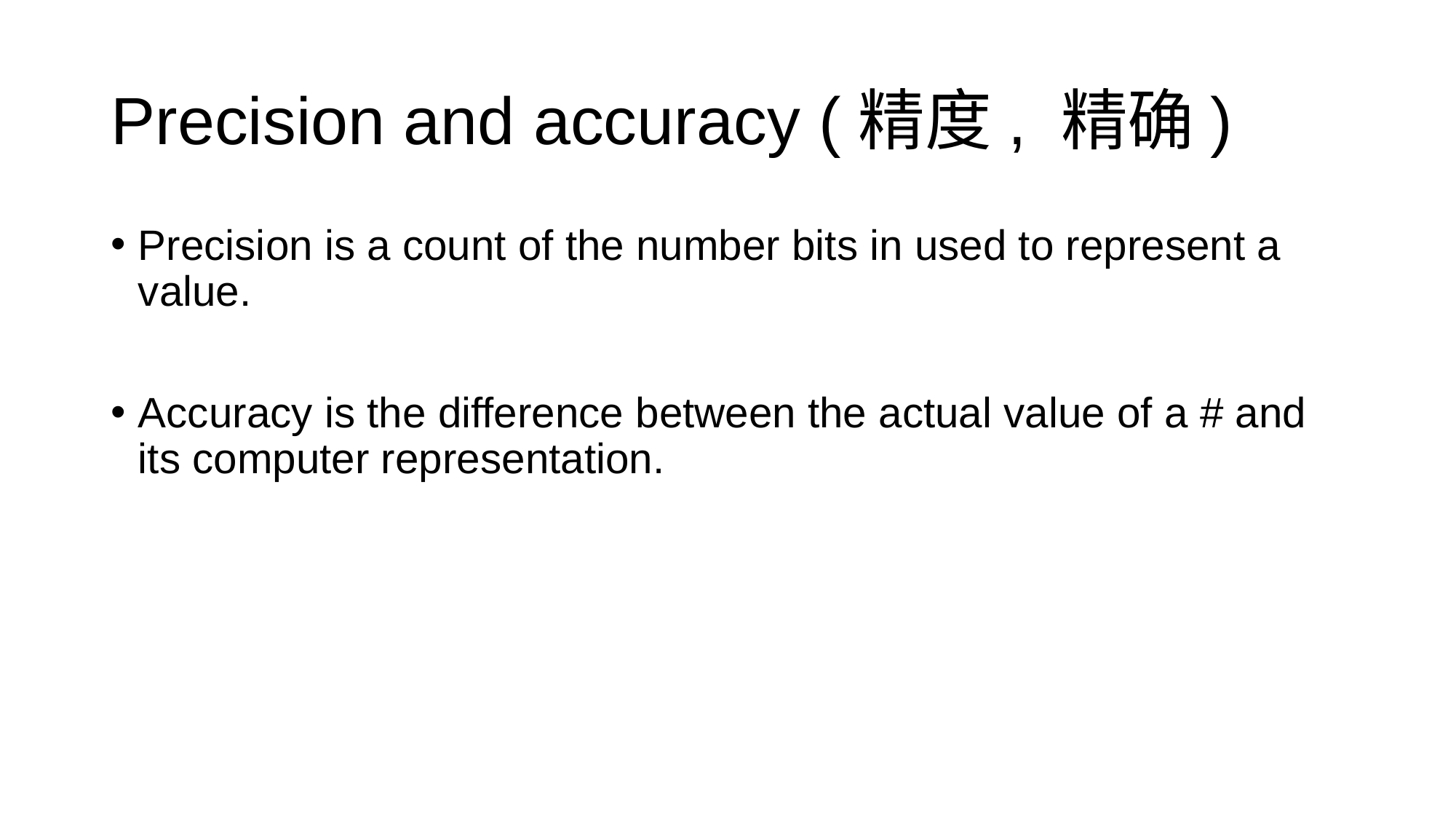

# Precision and accuracy (精度, 精确)
Precision is a count of the number bits in used to represent a value.

Accuracy is the difference between the actual value of a # and its computer representation.